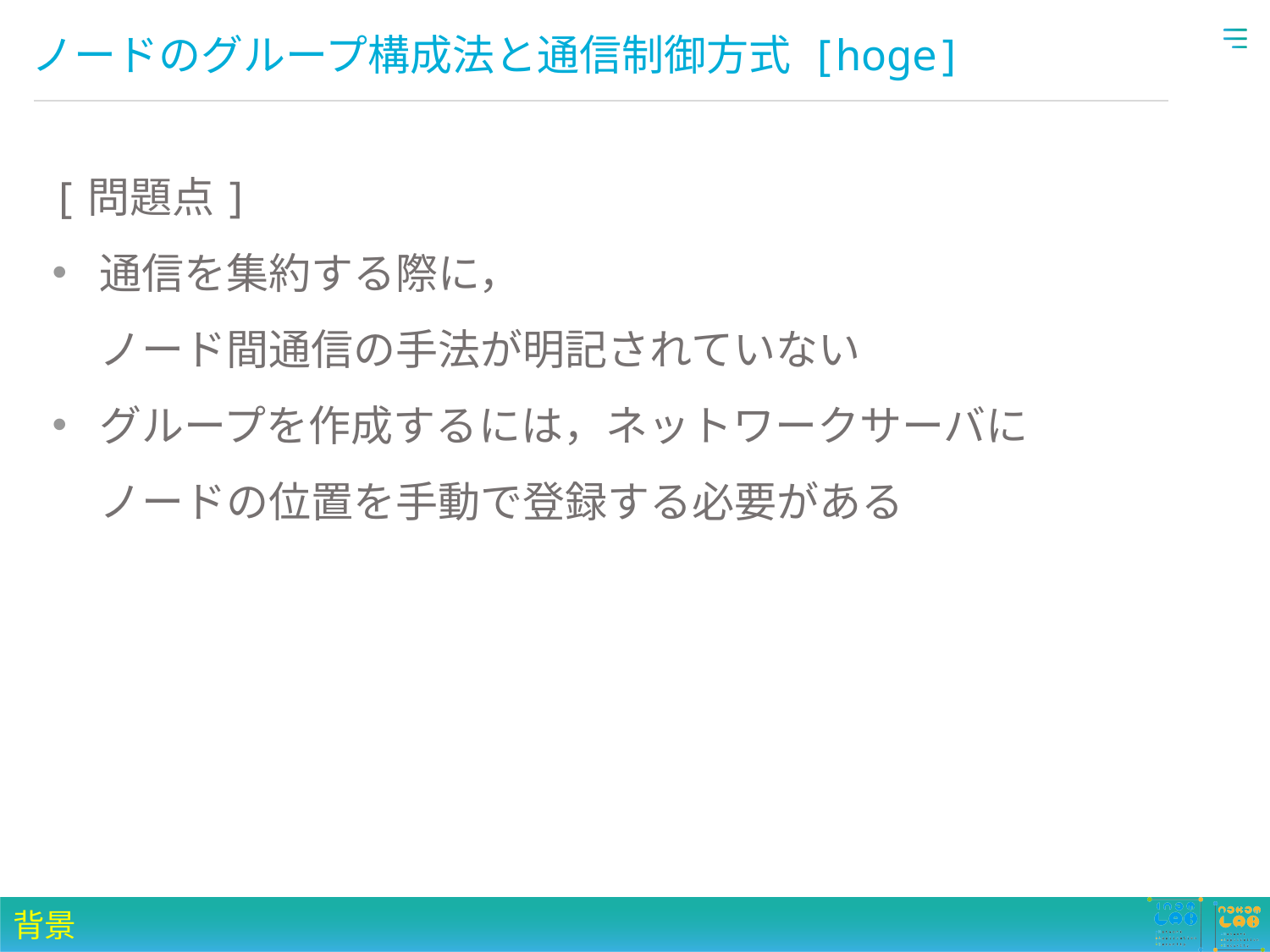

# ノードのグループ構成法と通信制御方式 [hoge]
[問題点]
通信を集約する際に，
ノード間通信の手法が明記されていない
グループを作成するには，ネットワークサーバに
ノードの位置を手動で登録する必要がある
背景